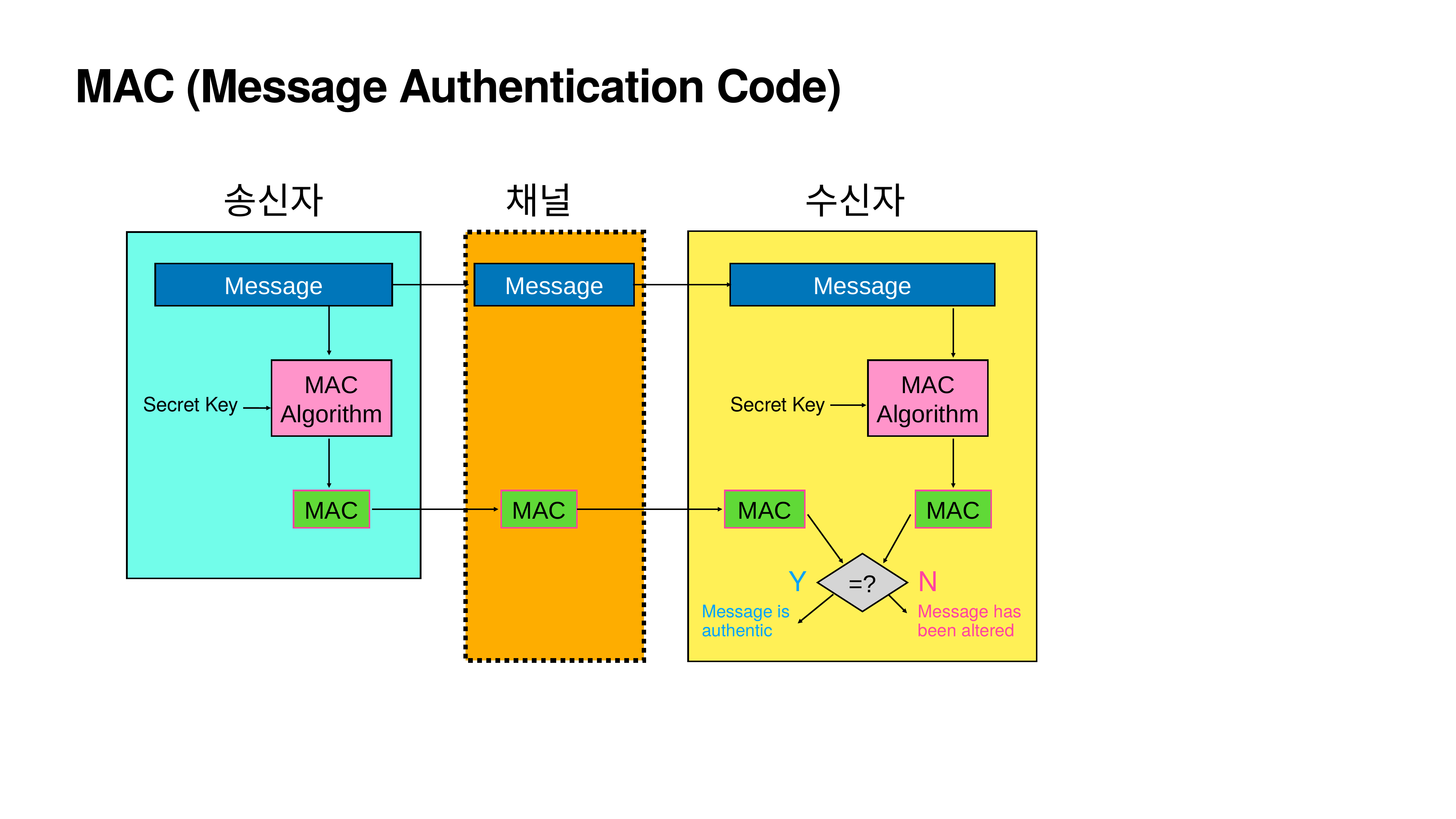

# MAC (Message Authentication Code)
송신자
채널
수신자

Message
Message
Message

MAC
Algorithm
MAC
Algorithm
Secret Key
Secret Key

MAC
MAC
MAC
MAC

=?
Y
N

Message is
authentic
Message has
been altered